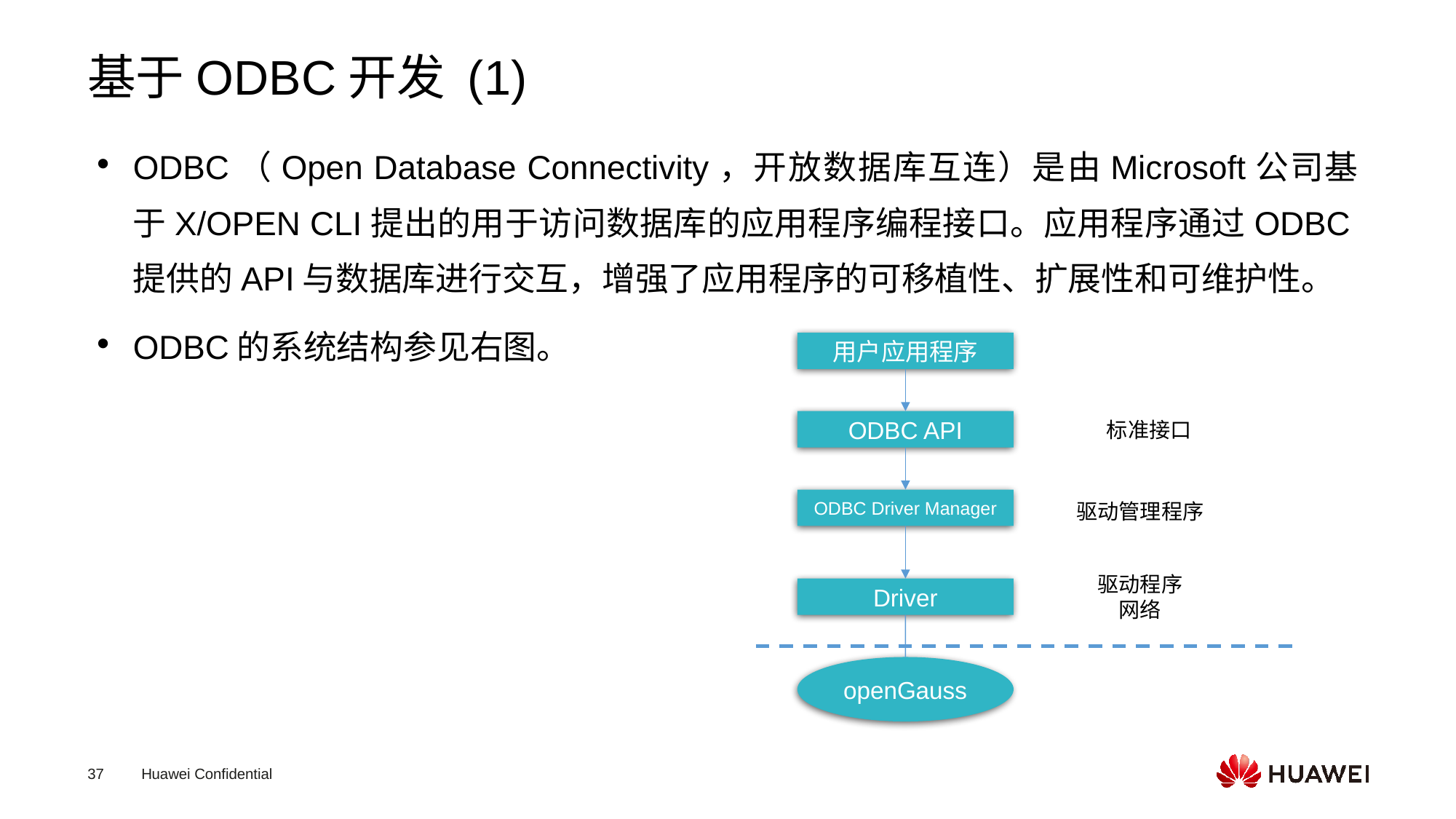

# 基于ODBC开发 (1)
ODBC（Open Database Connectivity，开放数据库互连）是由Microsoft公司基于X/OPEN CLI提出的用于访问数据库的应用程序编程接口。应用程序通过ODBC提供的API与数据库进行交互，增强了应用程序的可移植性、扩展性和可维护性。
ODBC的系统结构参见右图。

用户应用程序
标准接口
ODBC API
ODBC Driver Manager
驱动管理程序
驱动程序网络
Driver
openGauss